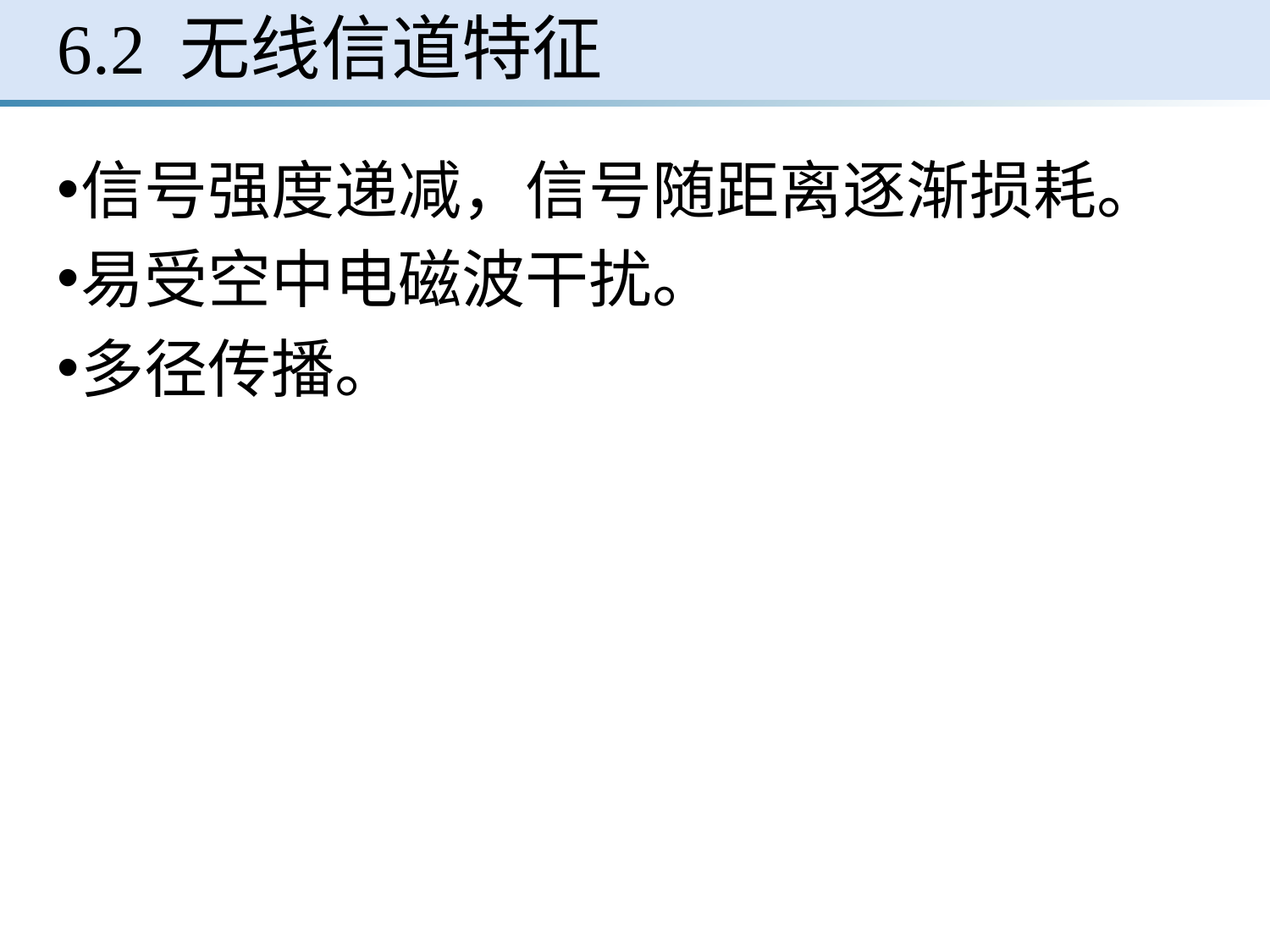

# 6.2 无线信道特征
信号强度递减，信号随距离逐渐损耗。
易受空中电磁波干扰。
多径传播。